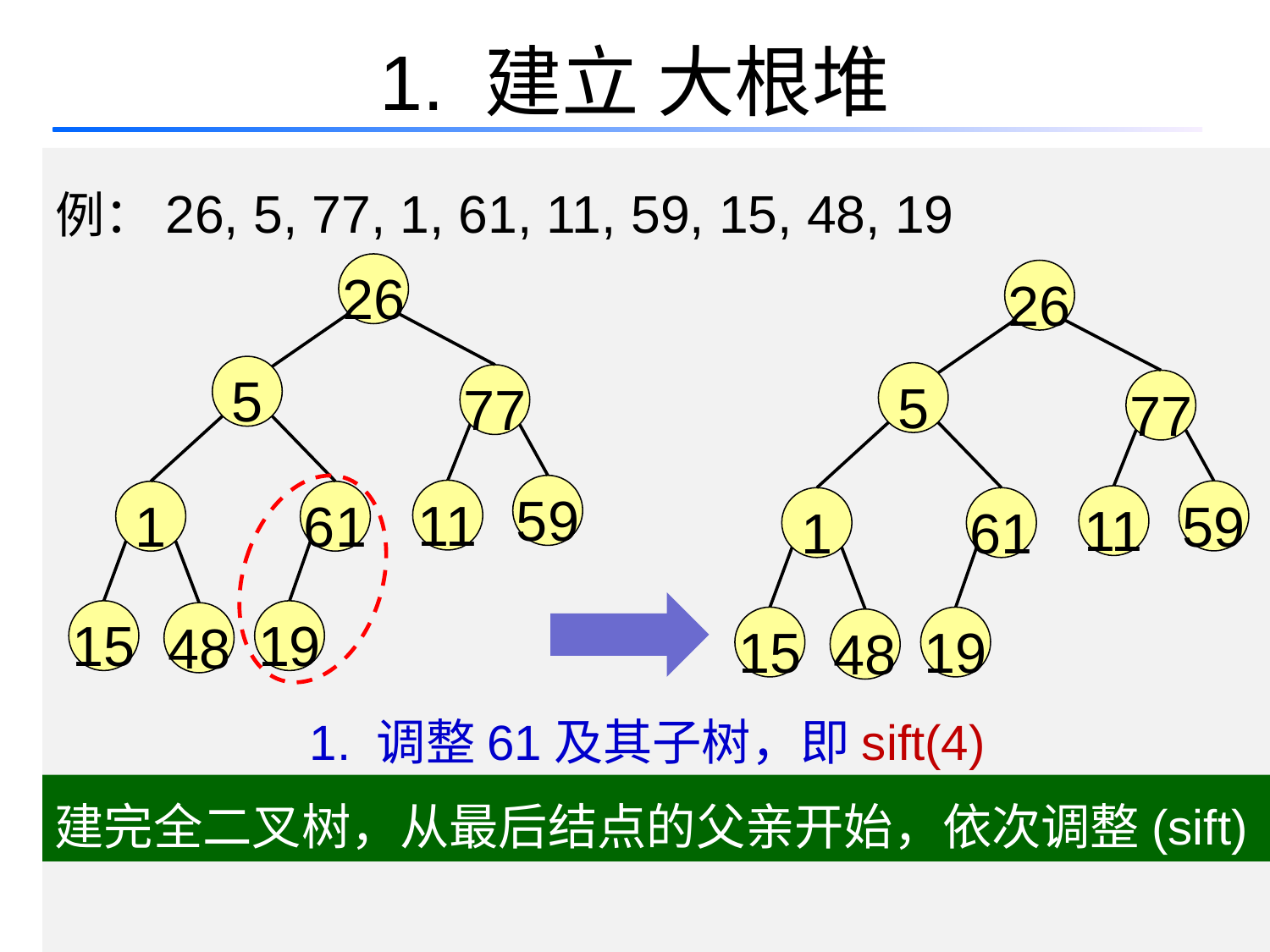

# 1. 建立 大根堆

例：26, 5, 77, 1, 61, 11, 59, 15, 48, 19
26
26
5
5
77
77

59
11
59
1
61
11
1
61

15
19
48
15
19
48
1. 调整61及其子树，即sift(4)
建完全二叉树，从最后结点的父亲开始，依次调整(sift)